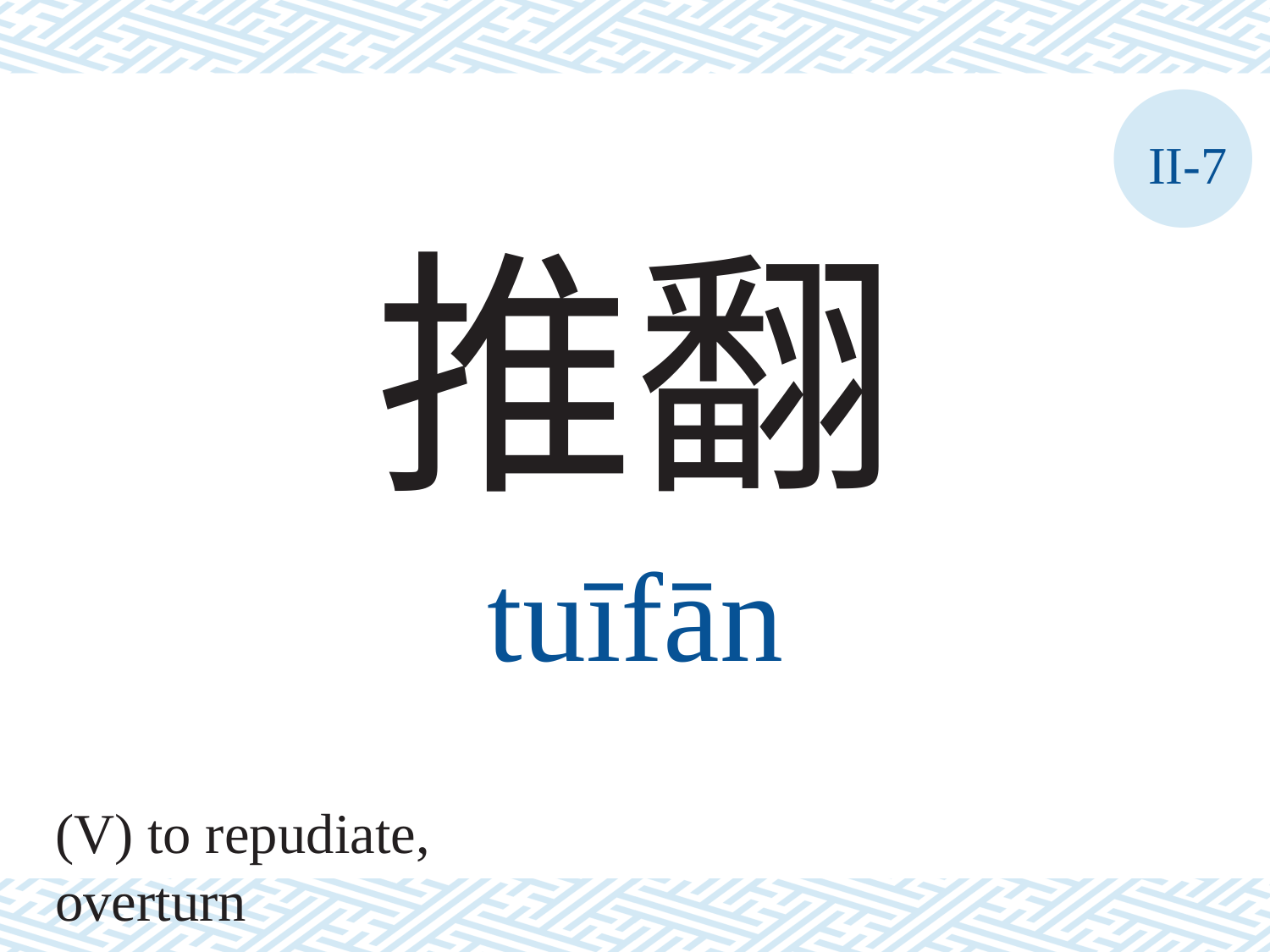

II-7
推翻
tuīfān
(V) to repudiate, overturn